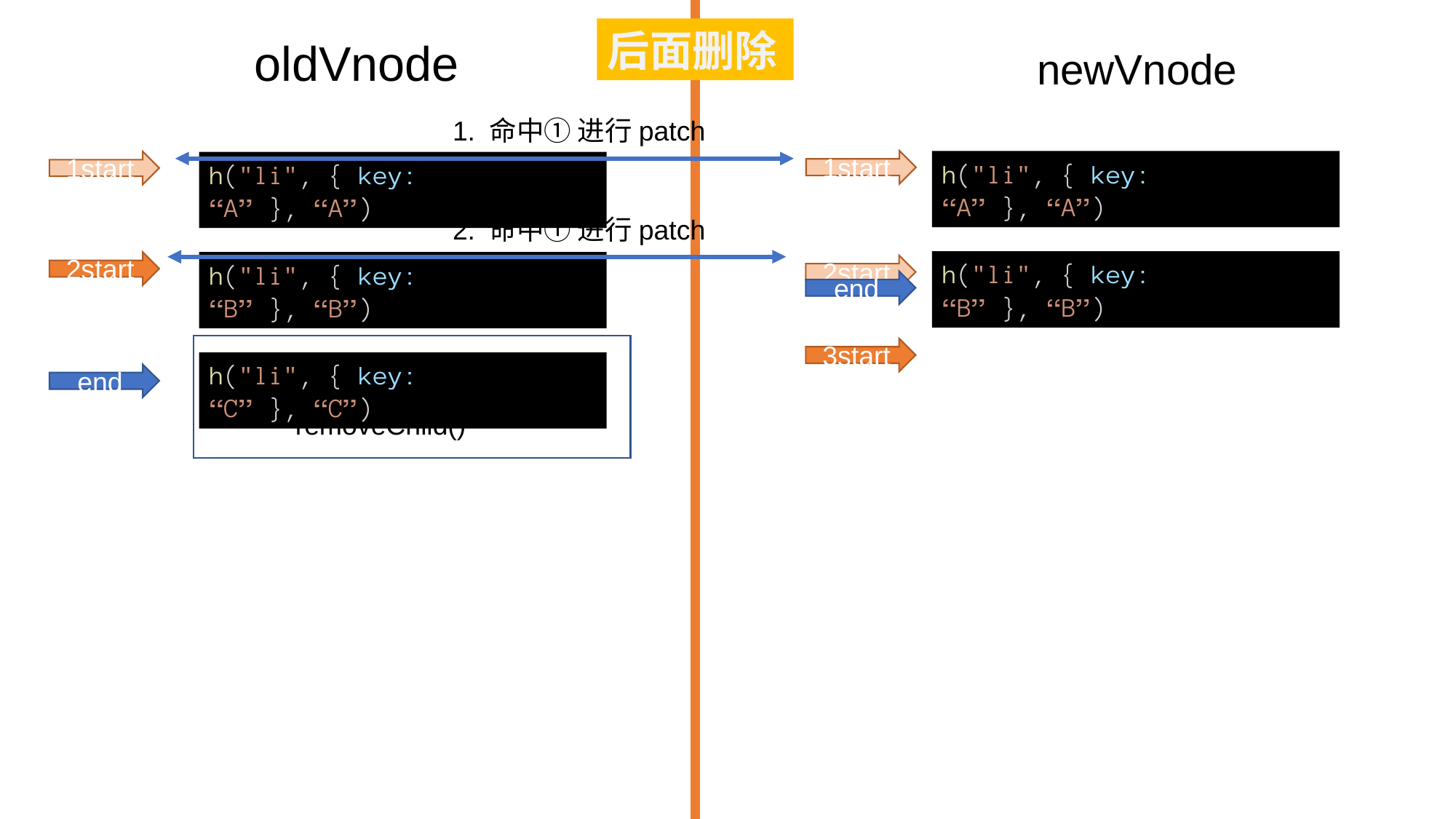

后面删除
oldVnode
newVnode
1. 命中① 进行patch
1start
h("li", { key: “A” }, “A”)
1start
h("li", { key: “A” }, “A”)
2. 命中① 进行patch
h("li", { key: “B” }, “B”)
2start
h("li", { key: “B” }, “B”)
2start
end

3start
h("li", { key: “C” }, “C”)
end
removeChild()